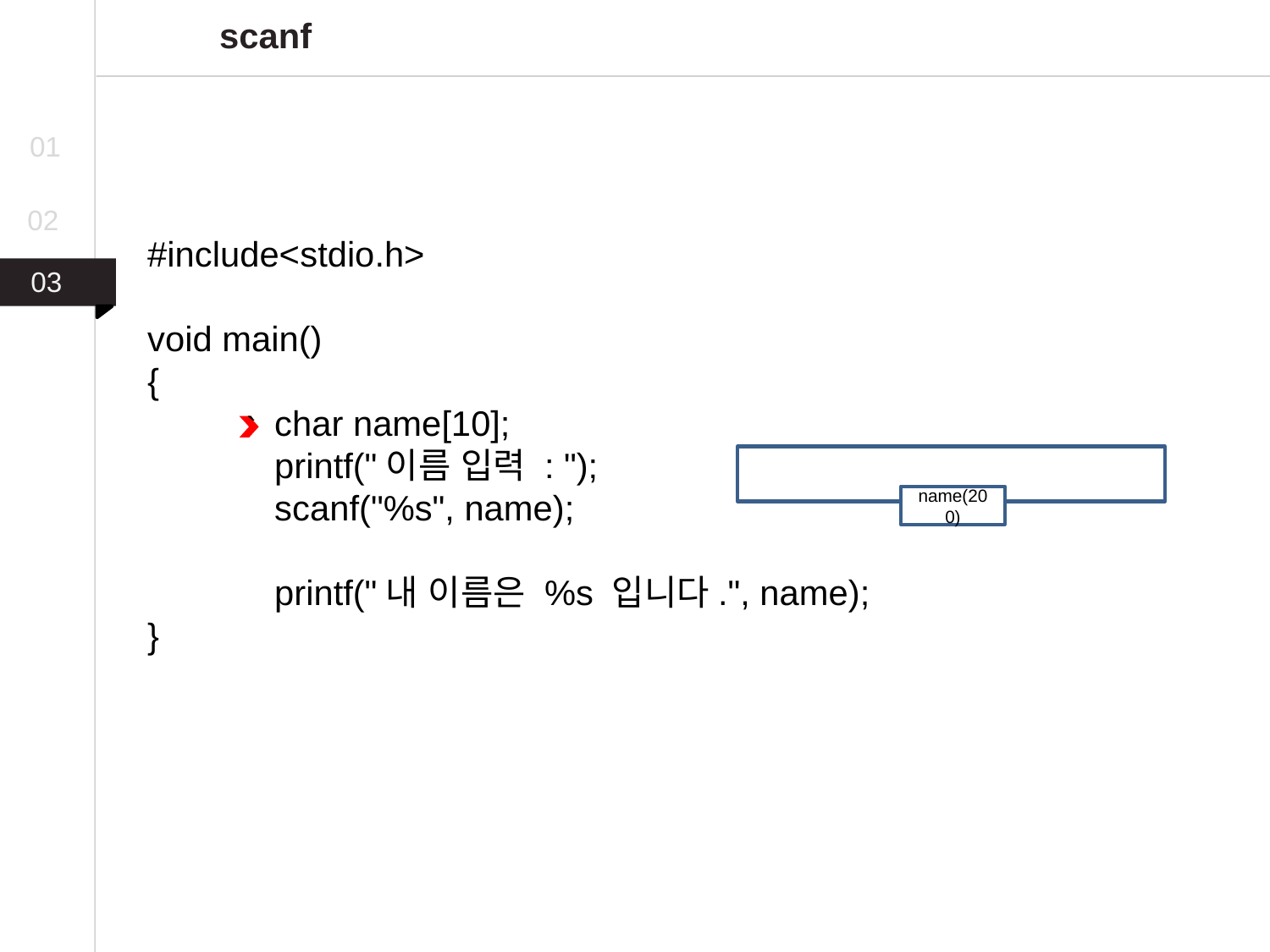

scanf
01
02
#include<stdio.h>

void main()
{
	char name[10];
	printf("이름 입력 : ");
	scanf("%s", name);

	printf("내 이름은 %s 입니다.", name);
}
03

03
02

`

name(200)